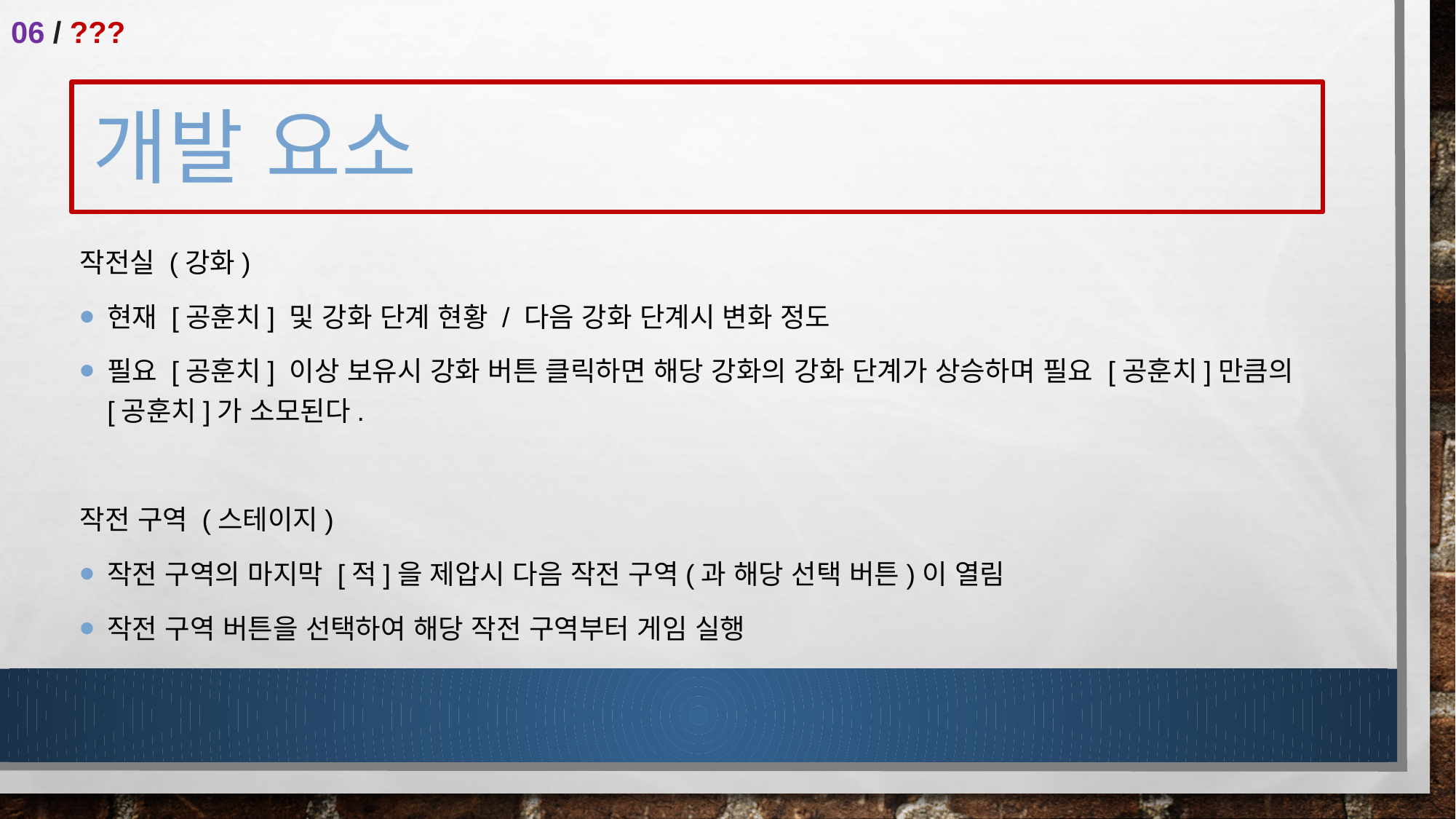

06 / ???

# 개발 요소
작전실 (강화)
현재 [공훈치] 및 강화 단계 현황 / 다음 강화 단계시 변화 정도
필요 [공훈치] 이상 보유시 강화 버튼 클릭하면 해당 강화의 강화 단계가 상승하며 필요 [공훈치]만큼의 [공훈치]가 소모된다.

작전 구역 (스테이지)
작전 구역의 마지막 [적]을 제압시 다음 작전 구역(과 해당 선택 버튼)이 열림
작전 구역 버튼을 선택하여 해당 작전 구역부터 게임 실행